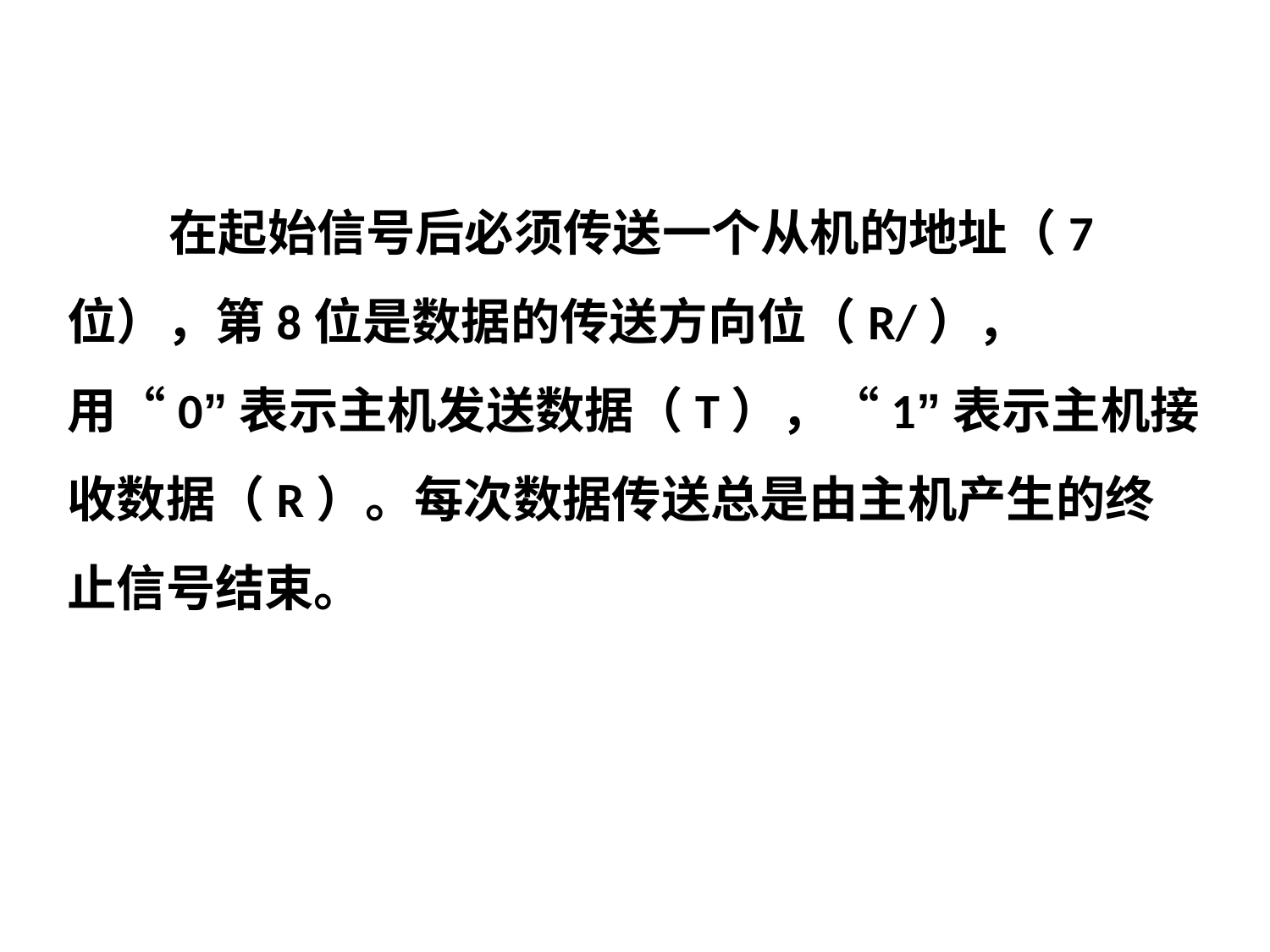

在起始信号后必须传送一个从机的地址（7位），第8位是数据的传送方向位（R/），用“0”表示主机发送数据（T），“1”表示主机接收数据（R）。每次数据传送总是由主机产生的终止信号结束。